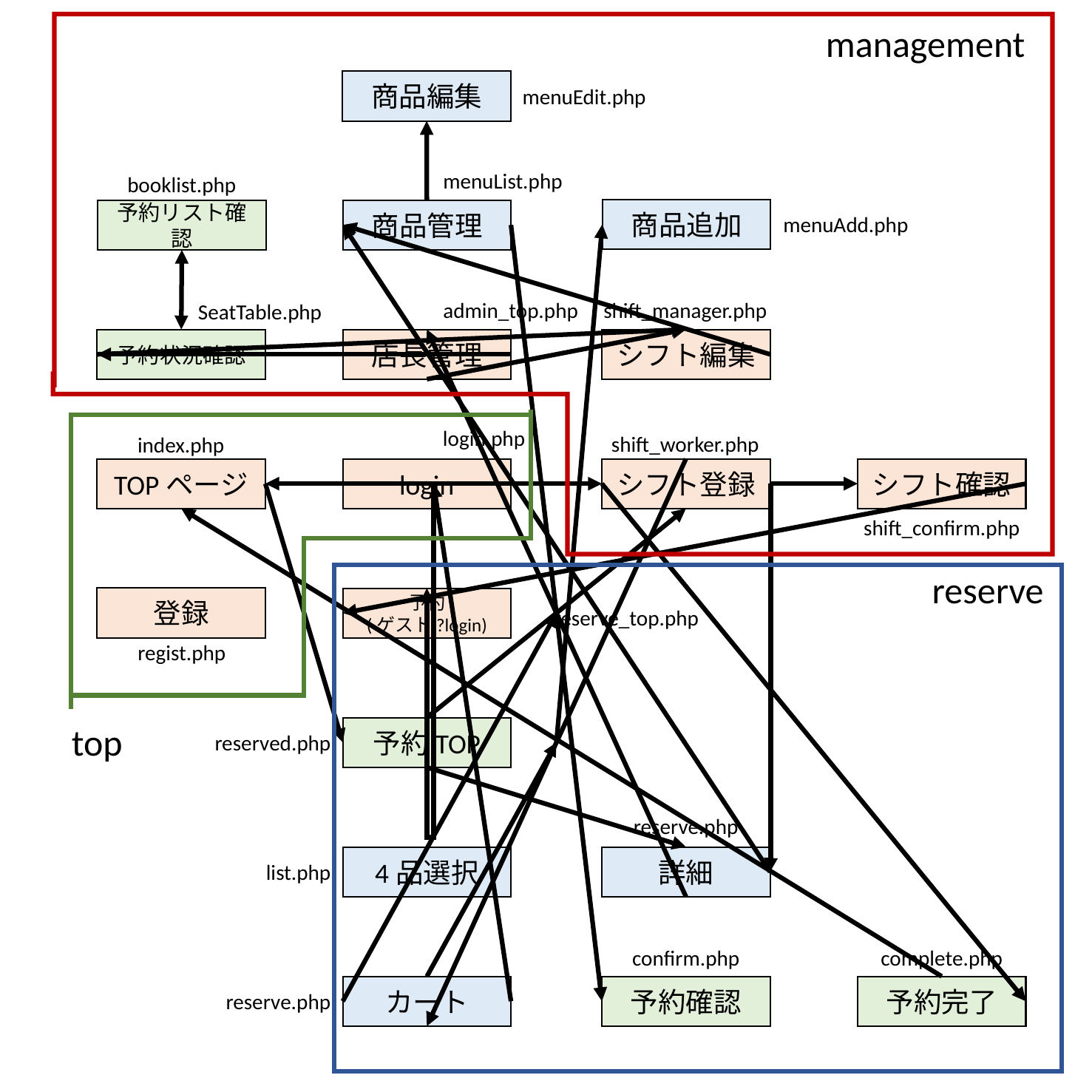

management
商品編集
menuEdit.php
menuList.php
booklist.php
商品追加
予約リスト確認
商品管理
menuAdd.php
admin_top.php
shift_manager.php
SeatTable.php
予約状況確認
シフト編集
店長管理

login.php
shift_worker.php
index.php
TOPページ
login
シフト登録
シフト確認
shift_confirm.php
reserve

登録
予約
(ゲスト?login)
reserve_top.php
regist.php
top
予約TOP
reserved.php
reserve.php
4品選択
詳細
list.php
confirm.php
complete.php
予約完了
予約確認
カート
reserve.php